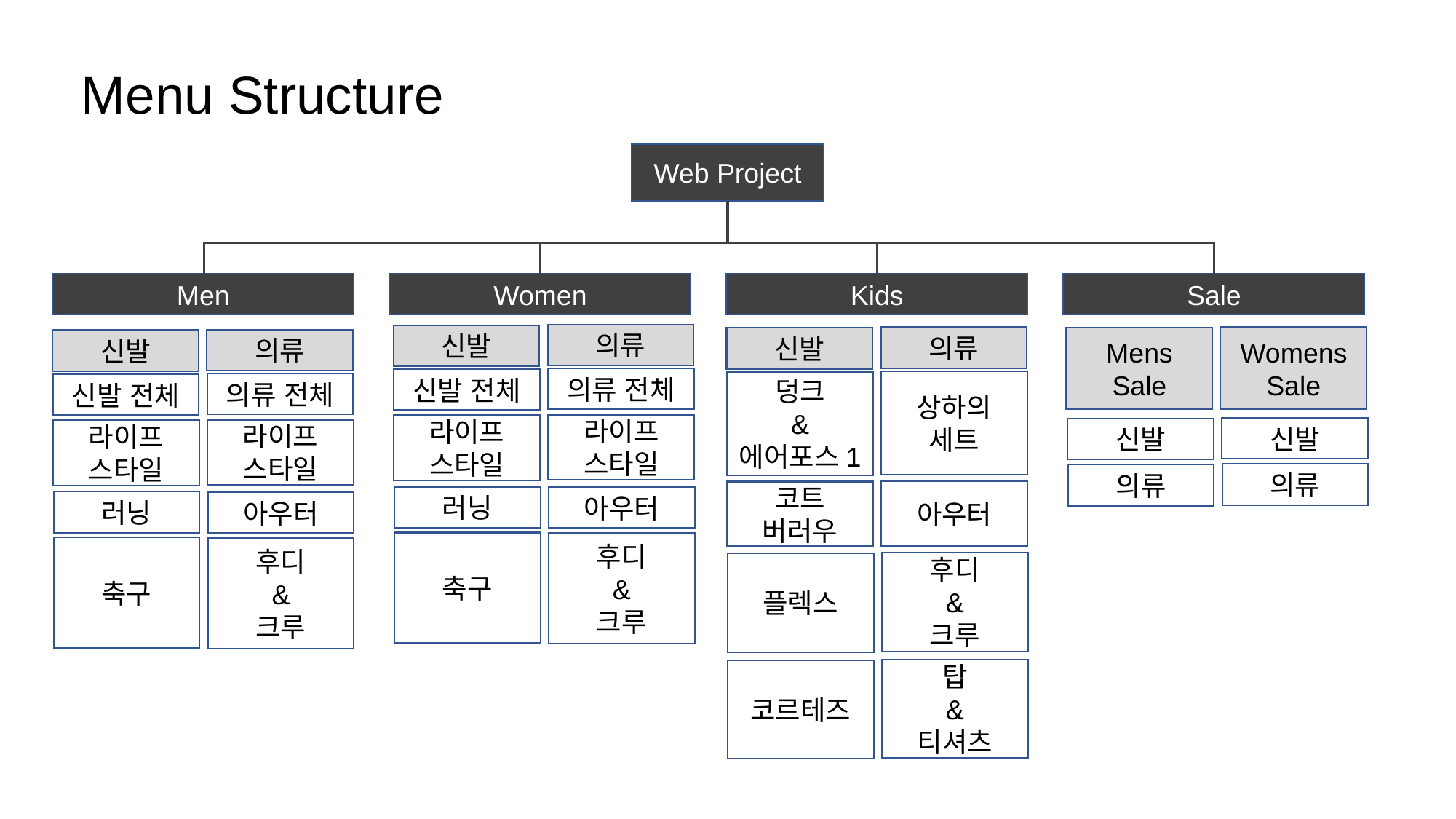

Menu Structure
Web Project
Men
Women
Kids
Sale
의류
신발
Womens Sale
의류
Mens Sale
신발
의류
신발
의류 전체
신발 전체
상하의
세트
덩크
&
에어포스1
의류 전체
신발 전체
라이프
스타일
라이프
스타일
신발
신발
라이프
스타일
라이프
스타일
의류
의류
아우터
코트
버러우
러닝
아우터
러닝
아우터
축구
후디
&
크루
축구
후디
&
크루
후디
&
크루
플렉스
탑
&
티셔츠
코르테즈